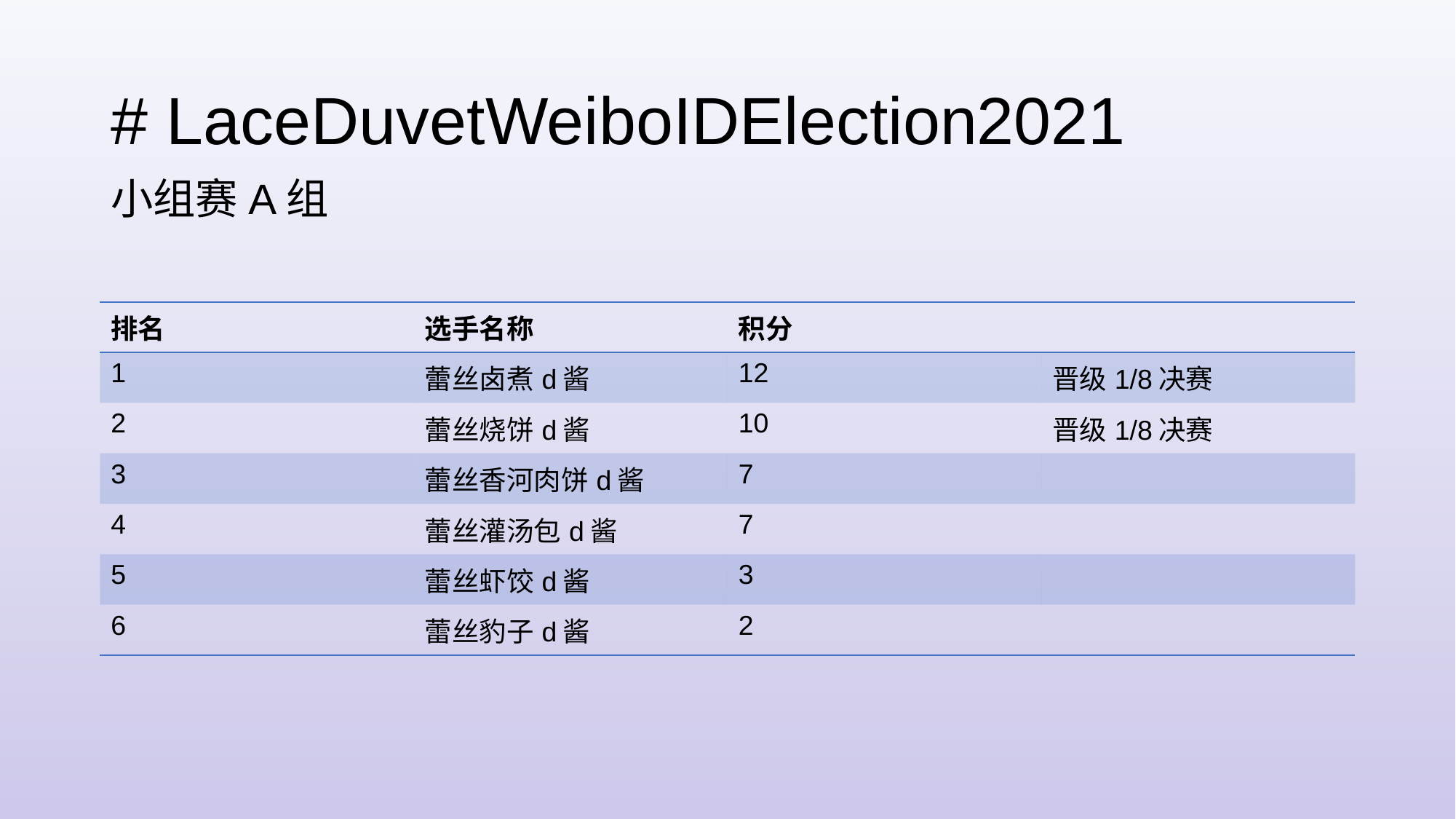

# # LaceDuvetWeiboIDElection2021
小组赛A组
| 排名 | 选手名称 | 积分 |  |
| --- | --- | --- | --- |
| 1 | 蕾丝卤煮d酱 | 12 | 晋级1/8决赛 |
| 2 | 蕾丝烧饼d酱 | 10 | 晋级1/8决赛 |
| 3 | 蕾丝香河肉饼d酱 | 7 |  |
| 4 | 蕾丝灌汤包d酱 | 7 |  |
| 5 | 蕾丝虾饺d酱 | 3 |  |
| 6 | 蕾丝豹子d酱 | 2 |  |